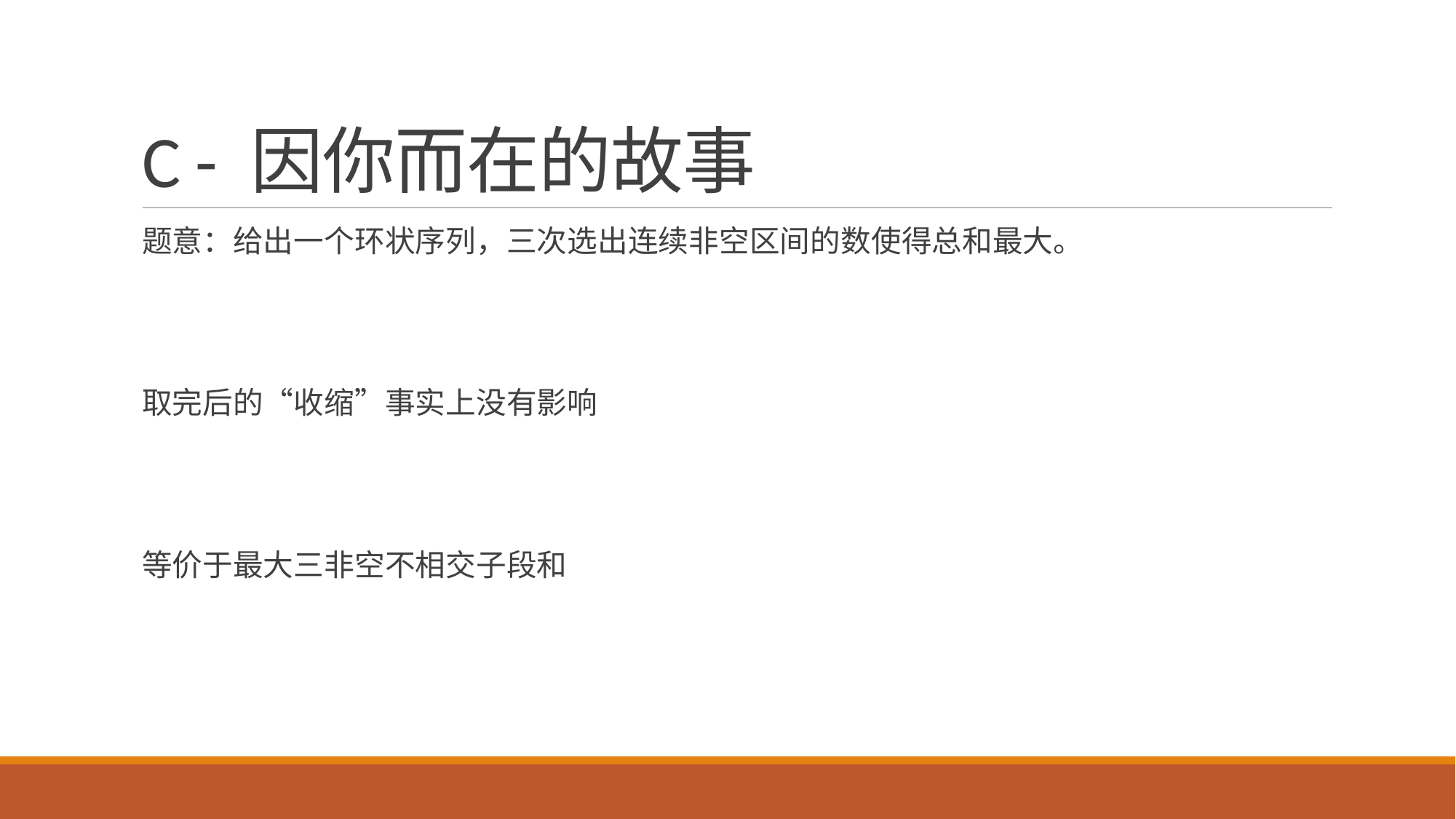

# C - 因你而在的故事
题意：给出一个环状序列，三次选出连续非空区间的数使得总和最大。

取完后的“收缩”事实上没有影响

等价于最大三非空不相交子段和